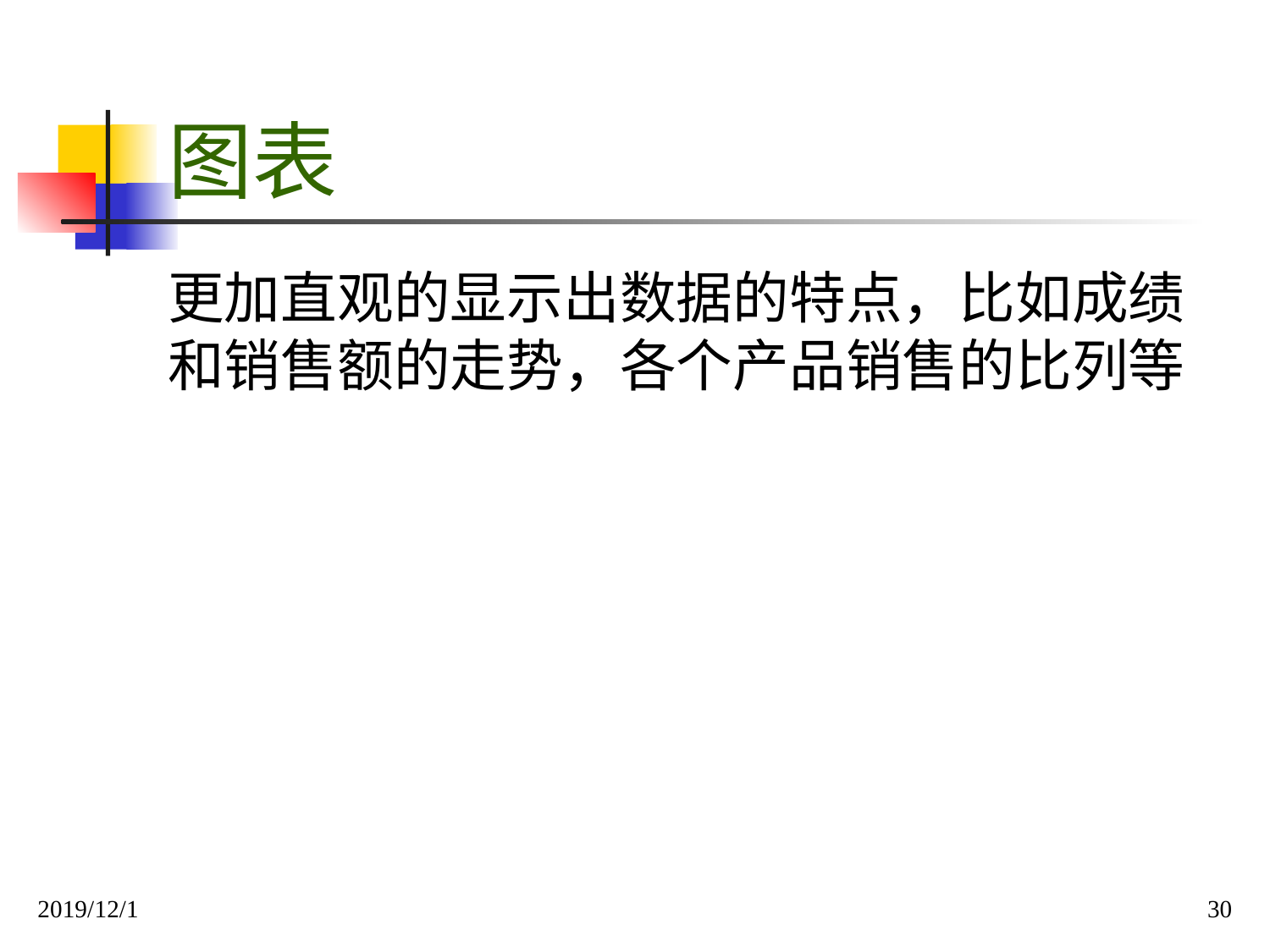

# 图表
更加直观的显示出数据的特点，比如成绩和销售额的走势，各个产品销售的比列等
2019/12/1
30